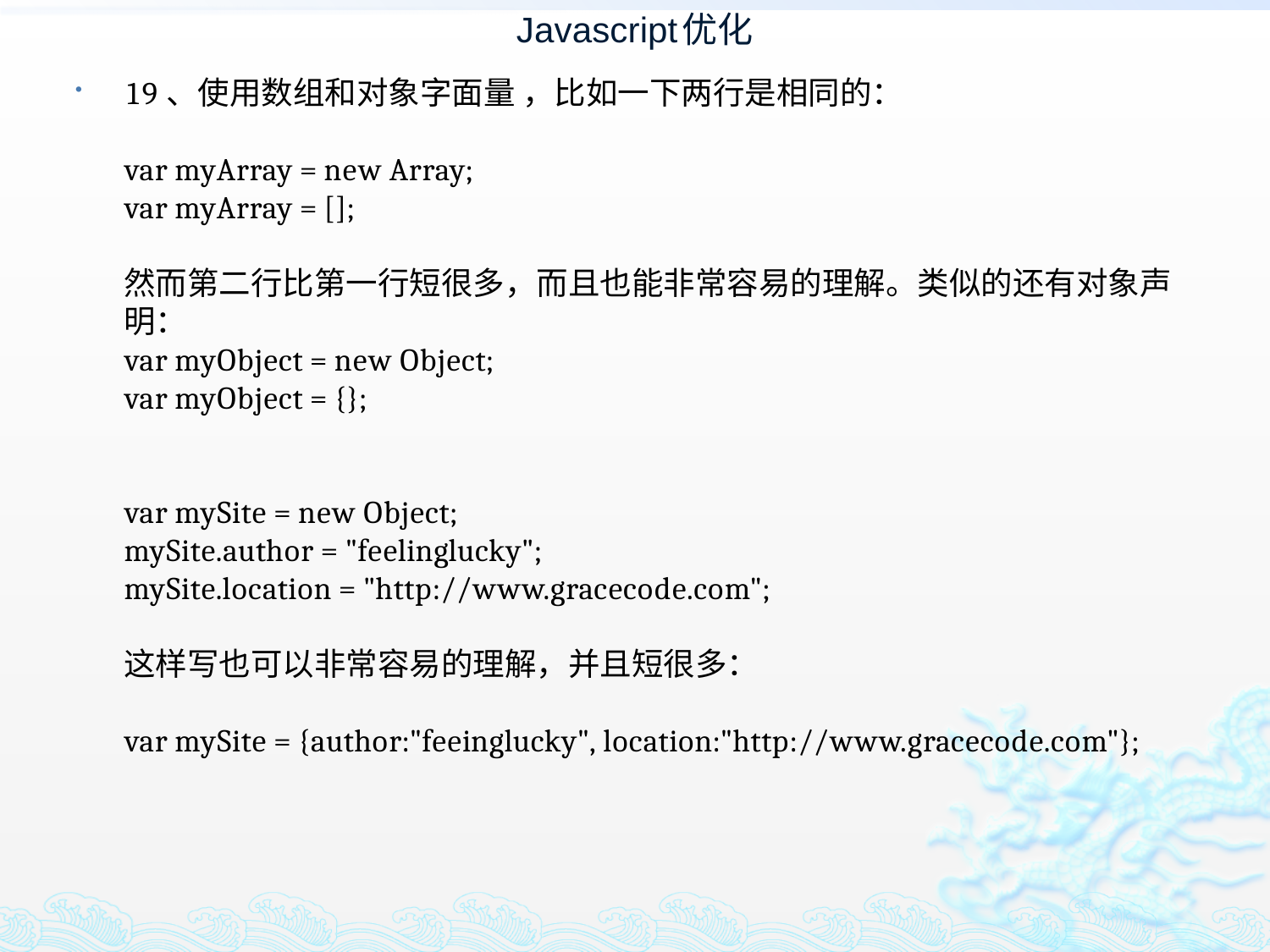

# Javascript优化
19、使用数组和对象字面量 ，比如一下两行是相同的：
var myArray = new Array;
var myArray = [];
然而第二行比第一行短很多，而且也能非常容易的理解。类似的还有对象声明：
var myObject = new Object;
var myObject = {};
var mySite = new Object;
mySite.author = "feelinglucky";
mySite.location = "http://www.gracecode.com";
这样写也可以非常容易的理解，并且短很多：
var mySite = {author:"feeinglucky", location:"http://www.gracecode.com"};